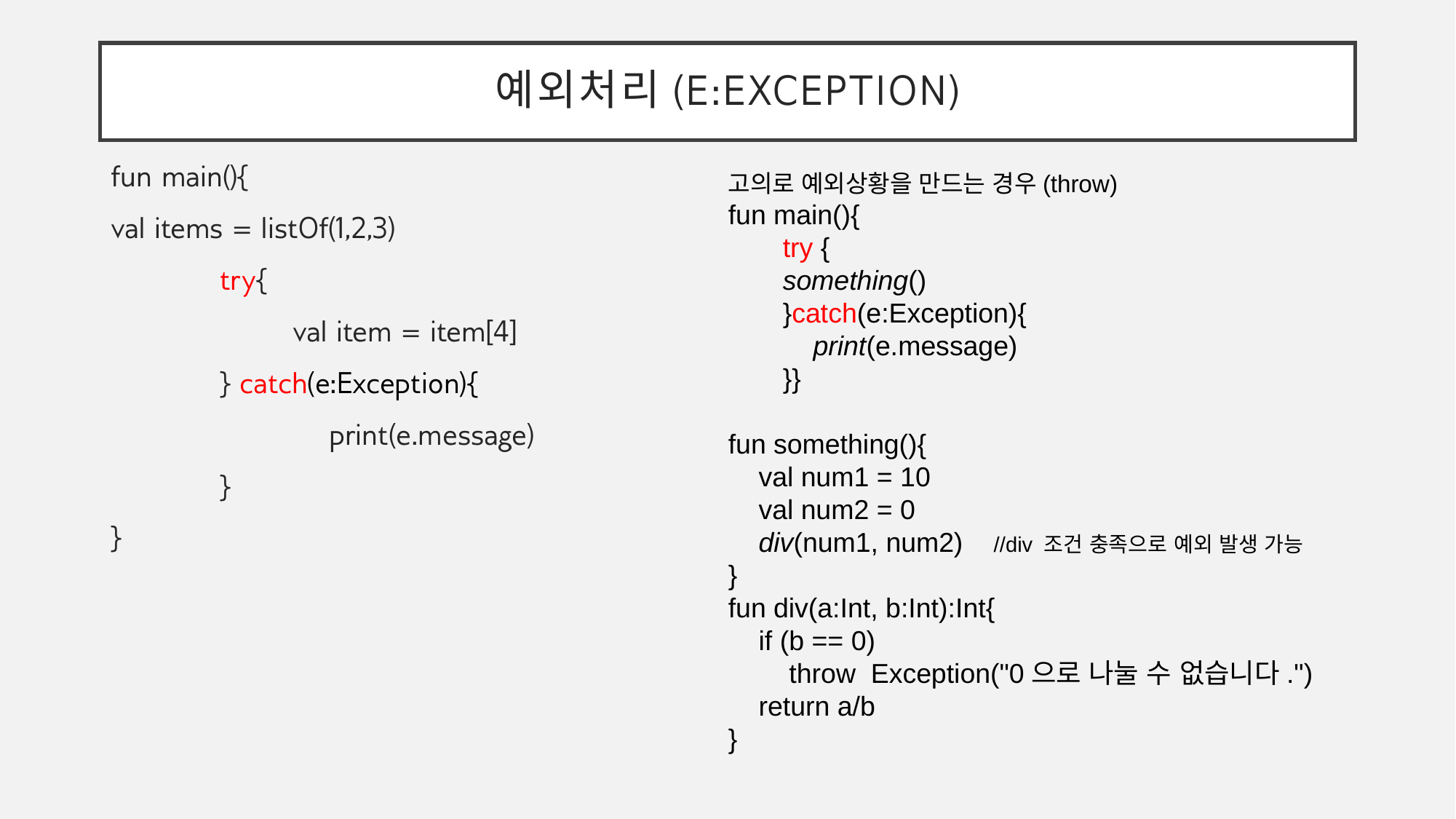

# 예외처리(e:Exception)
fun main(){
val items = listOf(1,2,3)
	try{
	        val item = item[4]
	} catch(e:Exception){
		print(e.message)
	}
}
고의로 예외상황을 만드는 경우(throw)
fun main(){
try {
something()
}catch(e:Exception){
    print(e.message)
}}

fun something(){
    val num1 = 10
    val num2 = 0
    div(num1, num2)    //div 조건 충족으로 예외 발생 가능
}
fun div(a:Int, b:Int):Int{
    if (b == 0)
        throw  Exception("0으로 나눌 수 없습니다.")
    return a/b
}